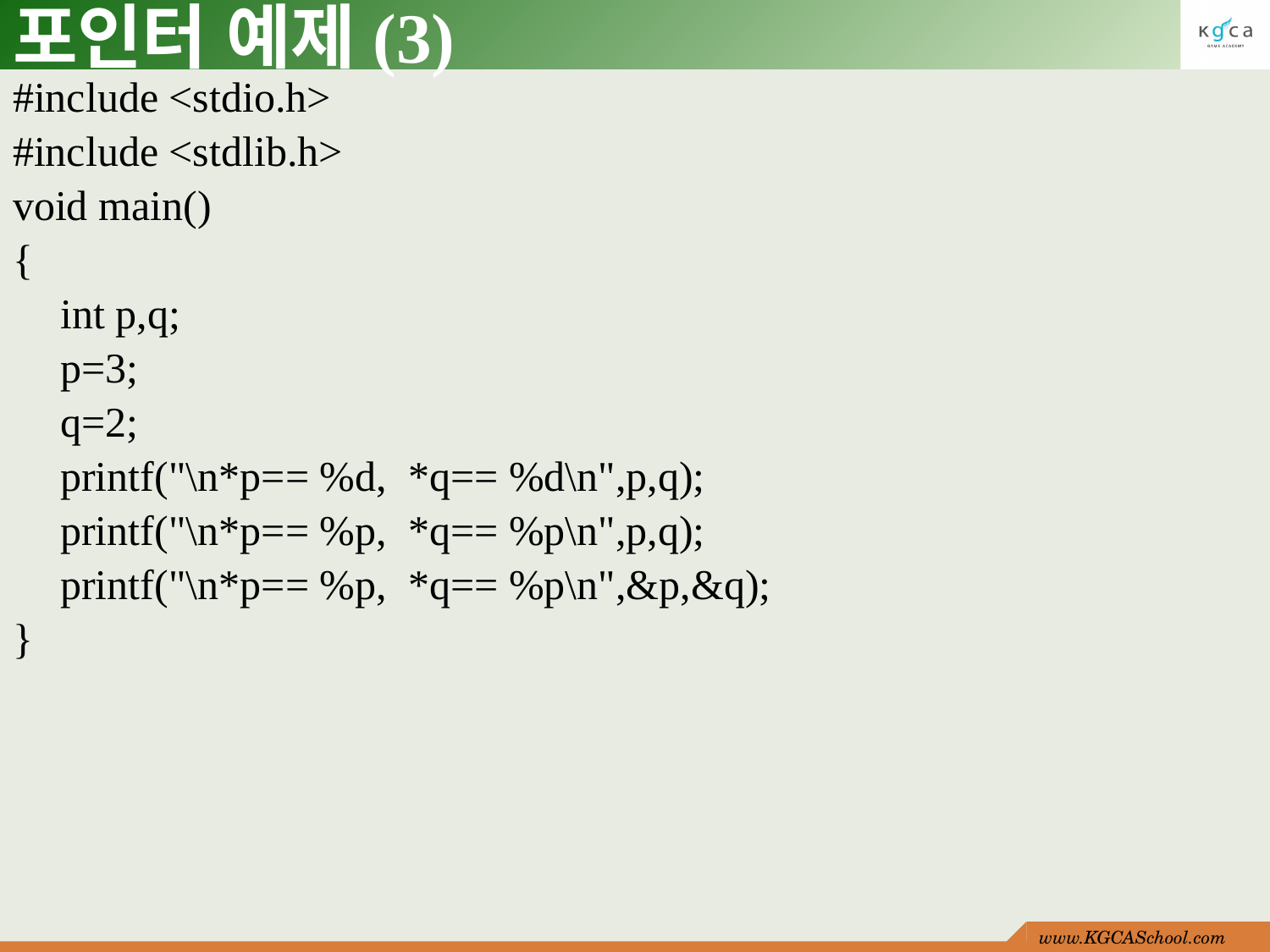

# 포인터 예제(3)
#include <stdio.h>
#include <stdlib.h>
void main()
{
	int p,q;
	p=3;
	q=2;
	printf("\n*p== %d,  *q== %d\n",p,q);
	printf("\n*p== %p,  *q== %p\n",p,q);
	printf("\n*p== %p,  *q== %p\n",&p,&q);
}